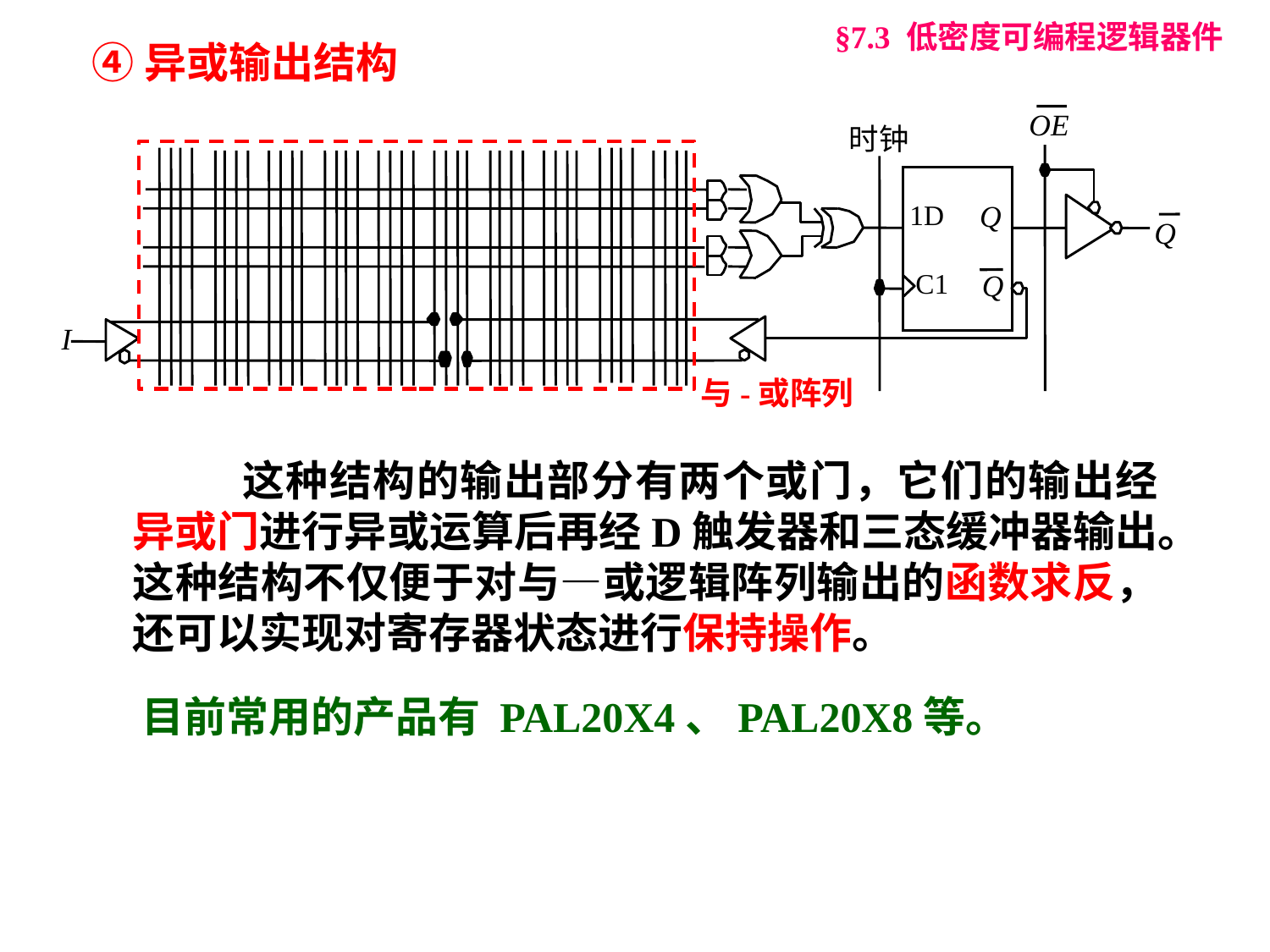

§7.3 低密度可编程逻辑器件
④异或输出结构
OE

时钟

1D
Q

Q

C1

Q

I

与-或阵列
         这种结构的输出部分有两个或门，它们的输出经异或门进行异或运算后再经D触发器和三态缓冲器输出。这种结构不仅便于对与—或逻辑阵列输出的函数求反，还可以实现对寄存器状态进行保持操作。
目前常用的产品有 PAL20X4、PAL20X8等。